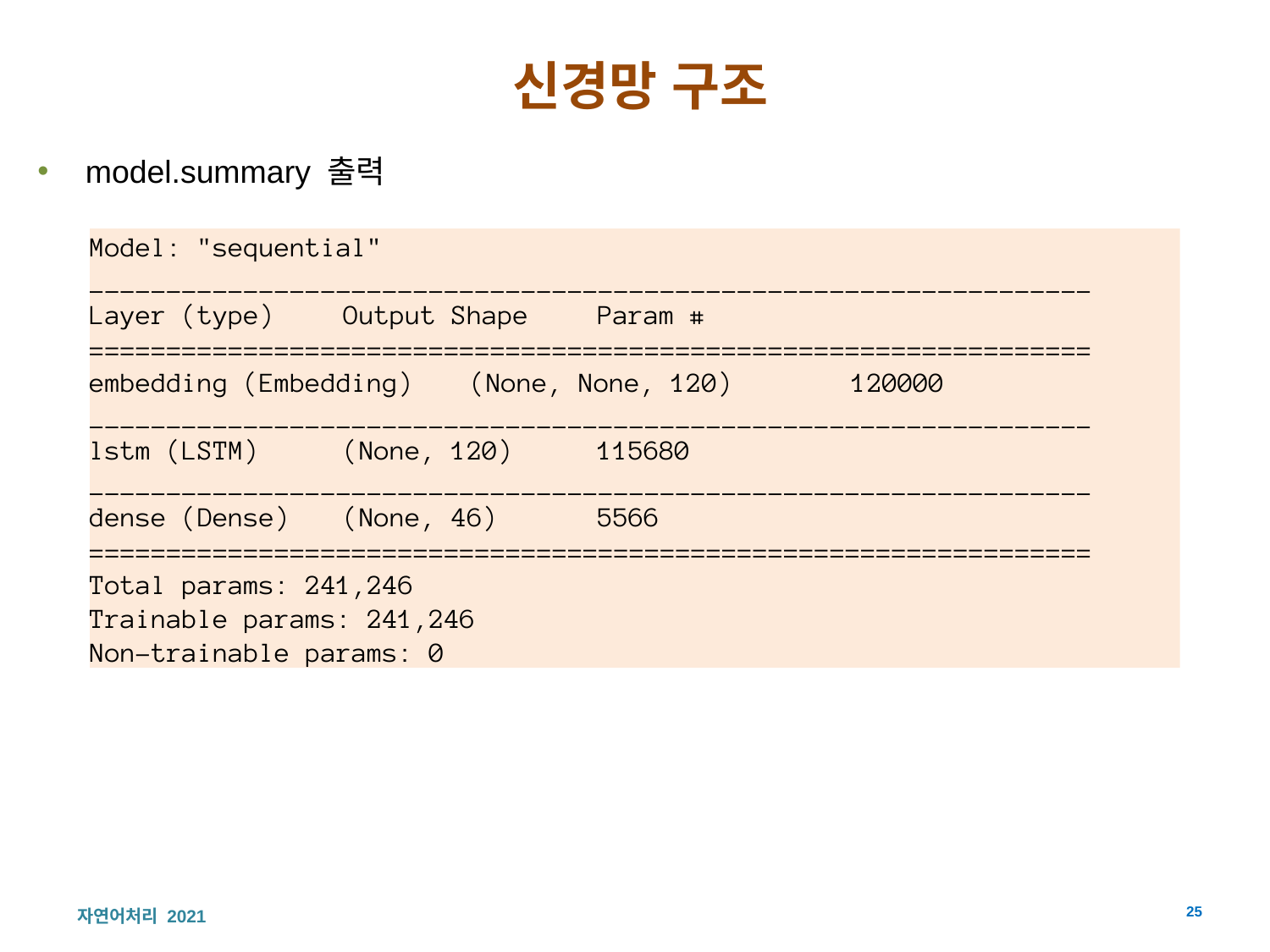

# 신경망 구조
model.summary 출력
Model: "sequential" _________________________________________________________________
Layer (type) 	Output Shape 	Param # =================================================================
embedding (Embedding) 	(None, None, 120) 	120000 _________________________________________________________________
lstm (LSTM) 	(None, 120) 	115680 _________________________________________________________________
dense (Dense) 	(None, 46) 	5566 =================================================================
Total params: 241,246
Trainable params: 241,246
Non-trainable params: 0